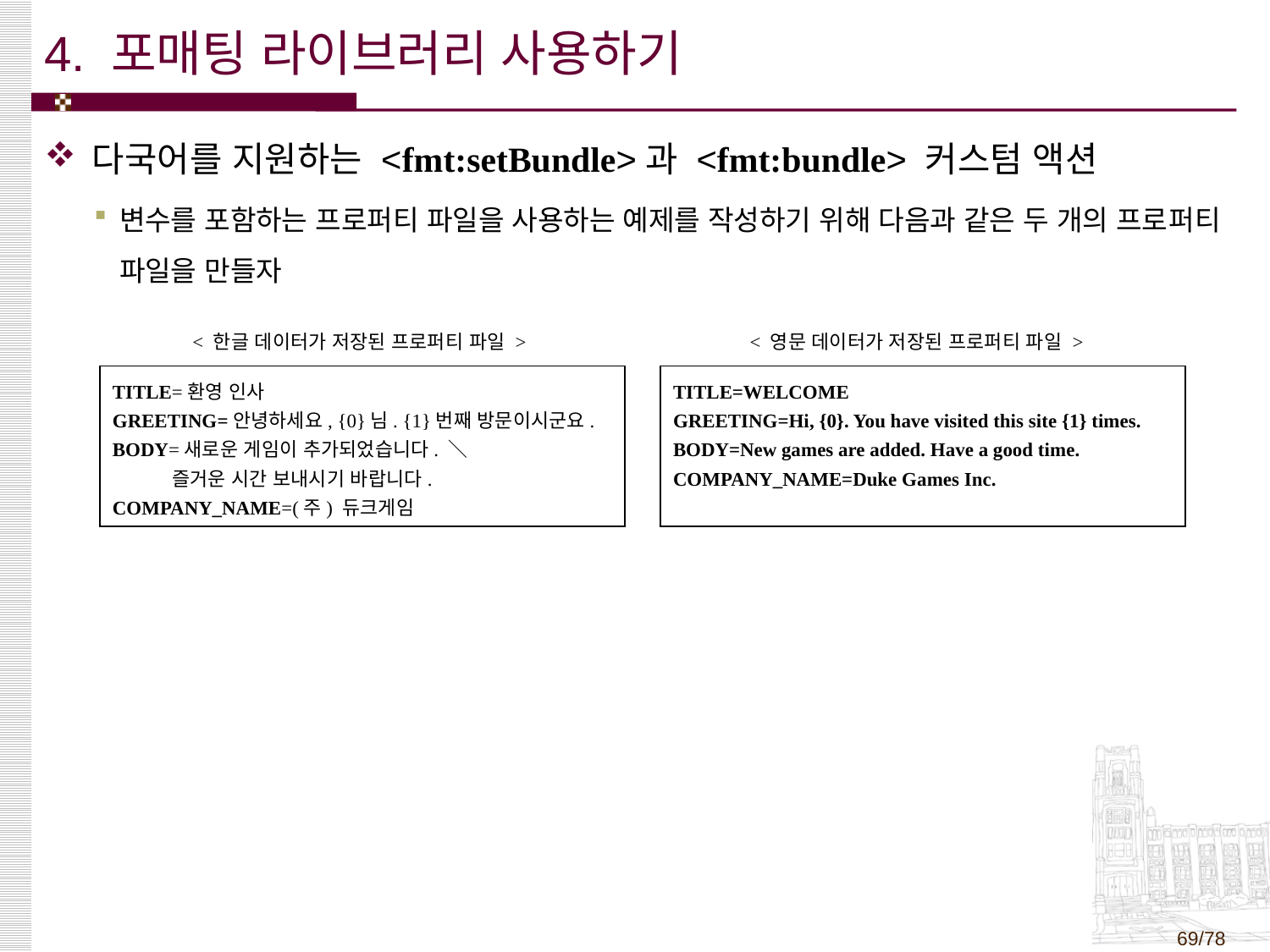

4. 포매팅 라이브러리 사용하기
다국어를 지원하는 <fmt:setBundle>과 <fmt:bundle> 커스텀 액션
변수를 포함하는 프로퍼티 파일을 사용하는 예제를 작성하기 위해 다음과 같은 두 개의 프로퍼티 파일을 만들자

< 한글 데이터가 저장된 프로퍼티 파일 >
< 영문 데이터가 저장된 프로퍼티 파일 >
TITLE=환영 인사
GREETING=안녕하세요, {0}님. {1}번째 방문이시군요.
BODY=새로운 게임이 추가되었습니다. ＼
          즐거운 시간 보내시기 바랍니다.
COMPANY_NAME=(주) 듀크게임
TITLE=WELCOME
GREETING=Hi, {0}. You have visited this site {1} times.
BODY=New games are added. Have a good time.
COMPANY_NAME=Duke Games Inc.